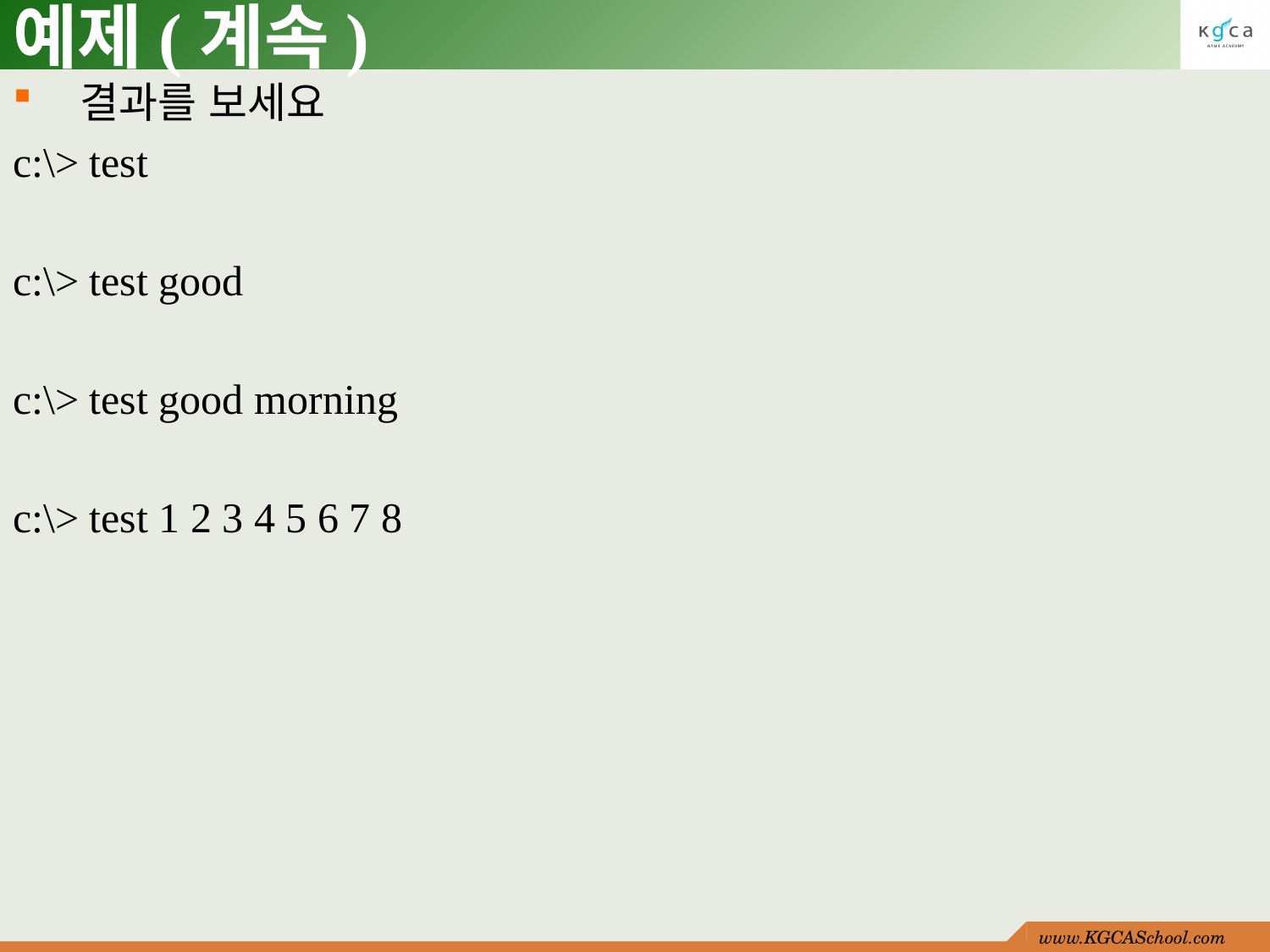

# 예제(계속)
 결과를 보세요
c:\> test

c:\> test good

c:\> test good morning

c:\> test 1 2 3 4 5 6 7 8